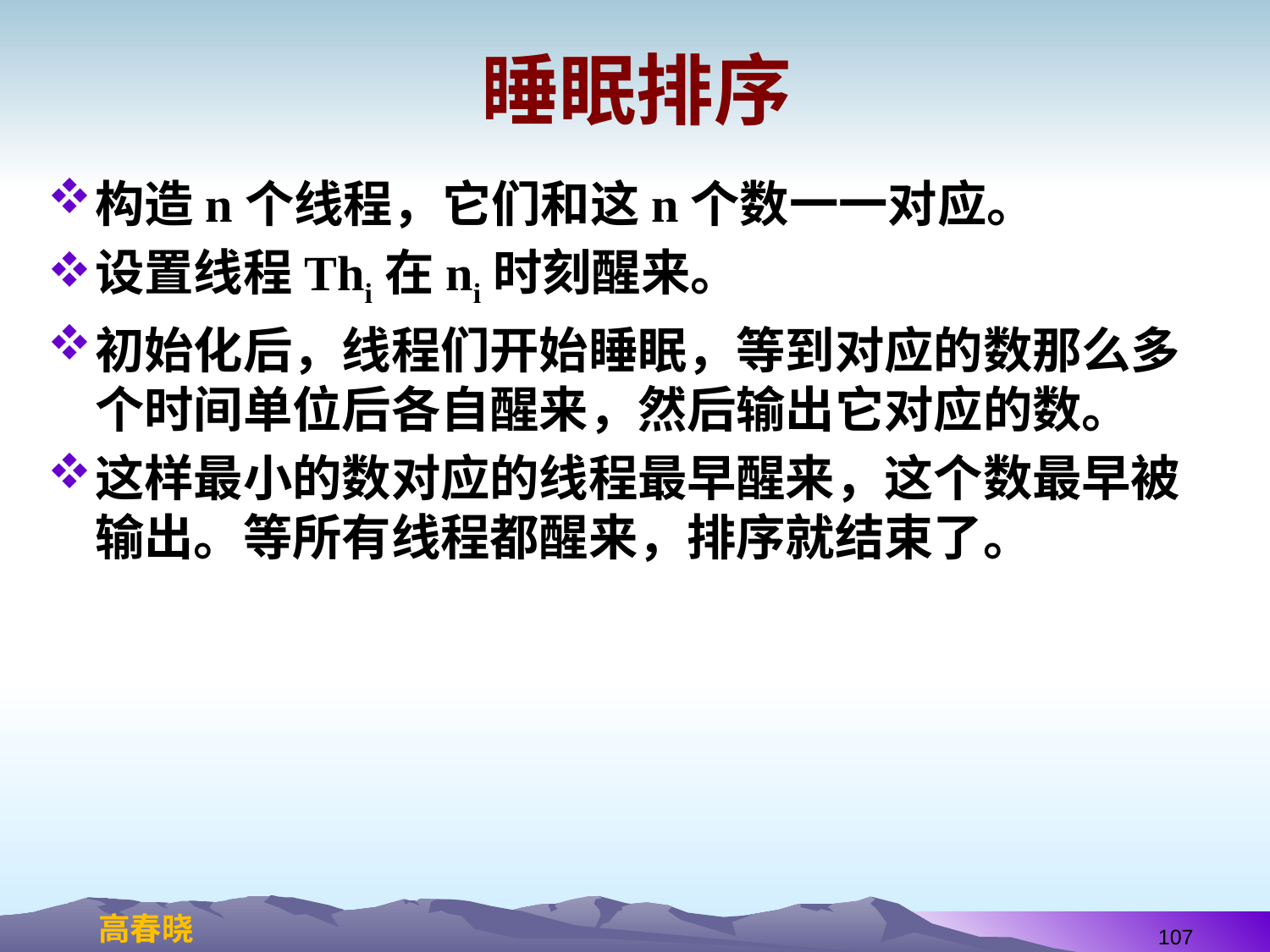

# 睡眠排序
构造n个线程，它们和这n个数一一对应。
设置线程Thi在ni时刻醒来。
初始化后，线程们开始睡眠，等到对应的数那么多个时间单位后各自醒来，然后输出它对应的数。
这样最小的数对应的线程最早醒来，这个数最早被输出。等所有线程都醒来，排序就结束了。
107